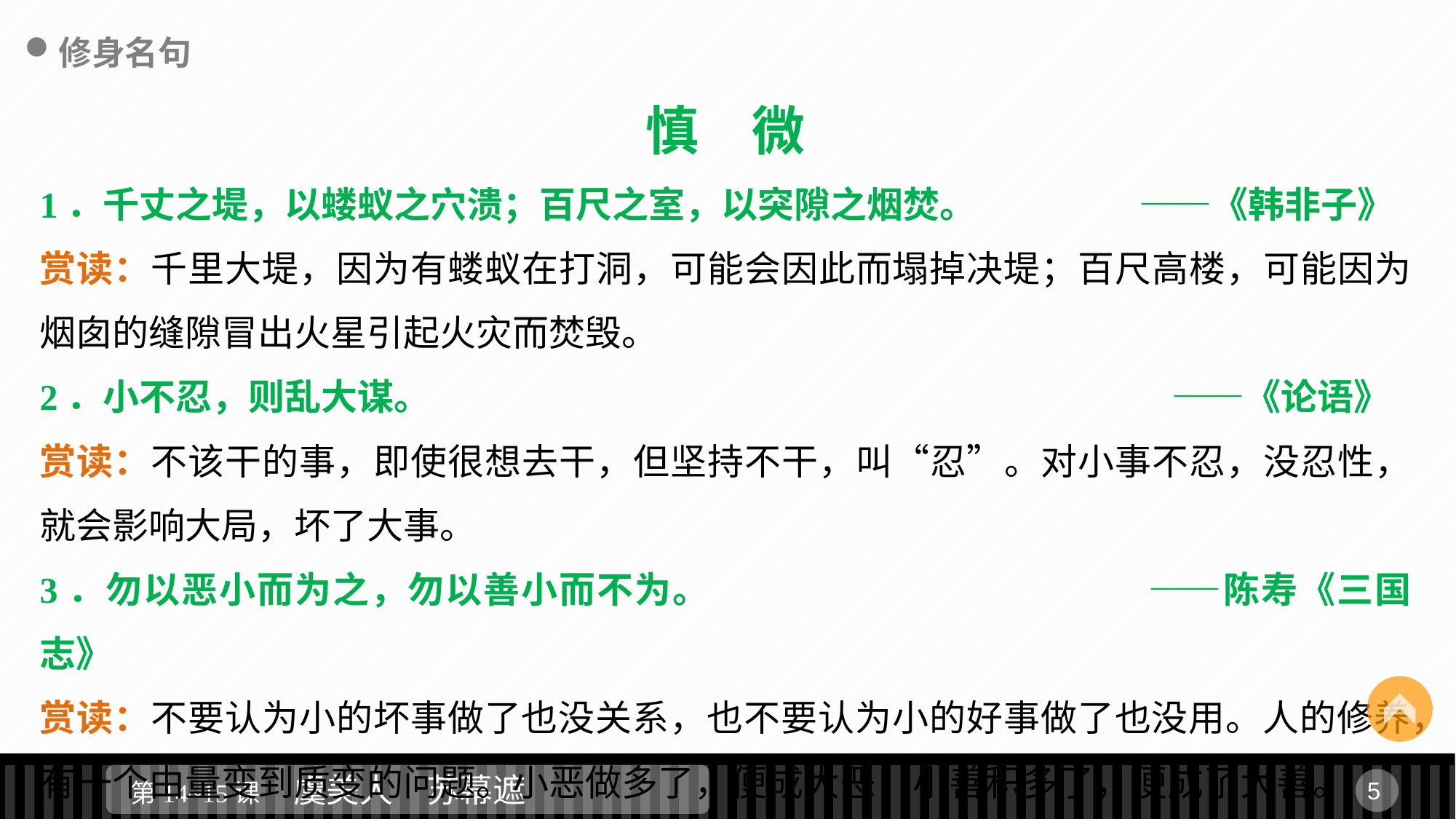

修身名句
慎　微
1．千丈之堤，以蝼蚁之穴溃；百尺之室，以突隙之烟焚。		 ——《韩非子》
赏读：千里大堤，因为有蝼蚁在打洞，可能会因此而塌掉决堤；百尺高楼，可能因为烟囱的缝隙冒出火星引起火灾而焚毁。
2．小不忍，则乱大谋。							     ——《论语》
赏读：不该干的事，即使很想去干，但坚持不干，叫“忍”。对小事不忍，没忍性，就会影响大局，坏了大事。
3．勿以恶小而为之，勿以善小而不为。				          ——陈寿《三国志》
赏读：不要认为小的坏事做了也没关系，也不要认为小的好事做了也没用。人的修养，有一个由量变到质变的问题。小恶做多了，便成大恶；小善积多了，便成了大善。